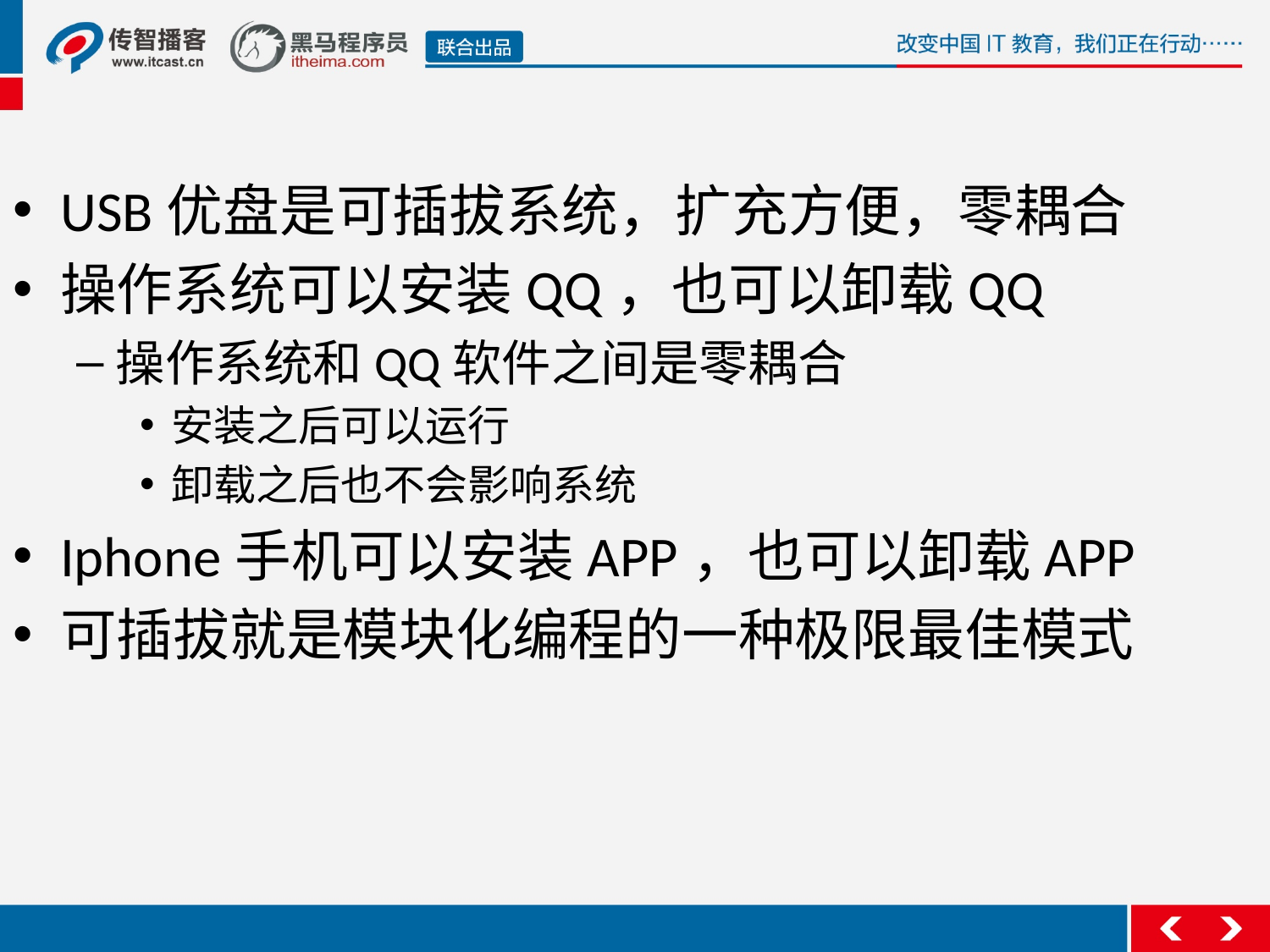

#
USB优盘是可插拔系统，扩充方便，零耦合
操作系统可以安装QQ，也可以卸载QQ
操作系统和QQ软件之间是零耦合
安装之后可以运行
卸载之后也不会影响系统
Iphone手机可以安装APP，也可以卸载APP
可插拔就是模块化编程的一种极限最佳模式